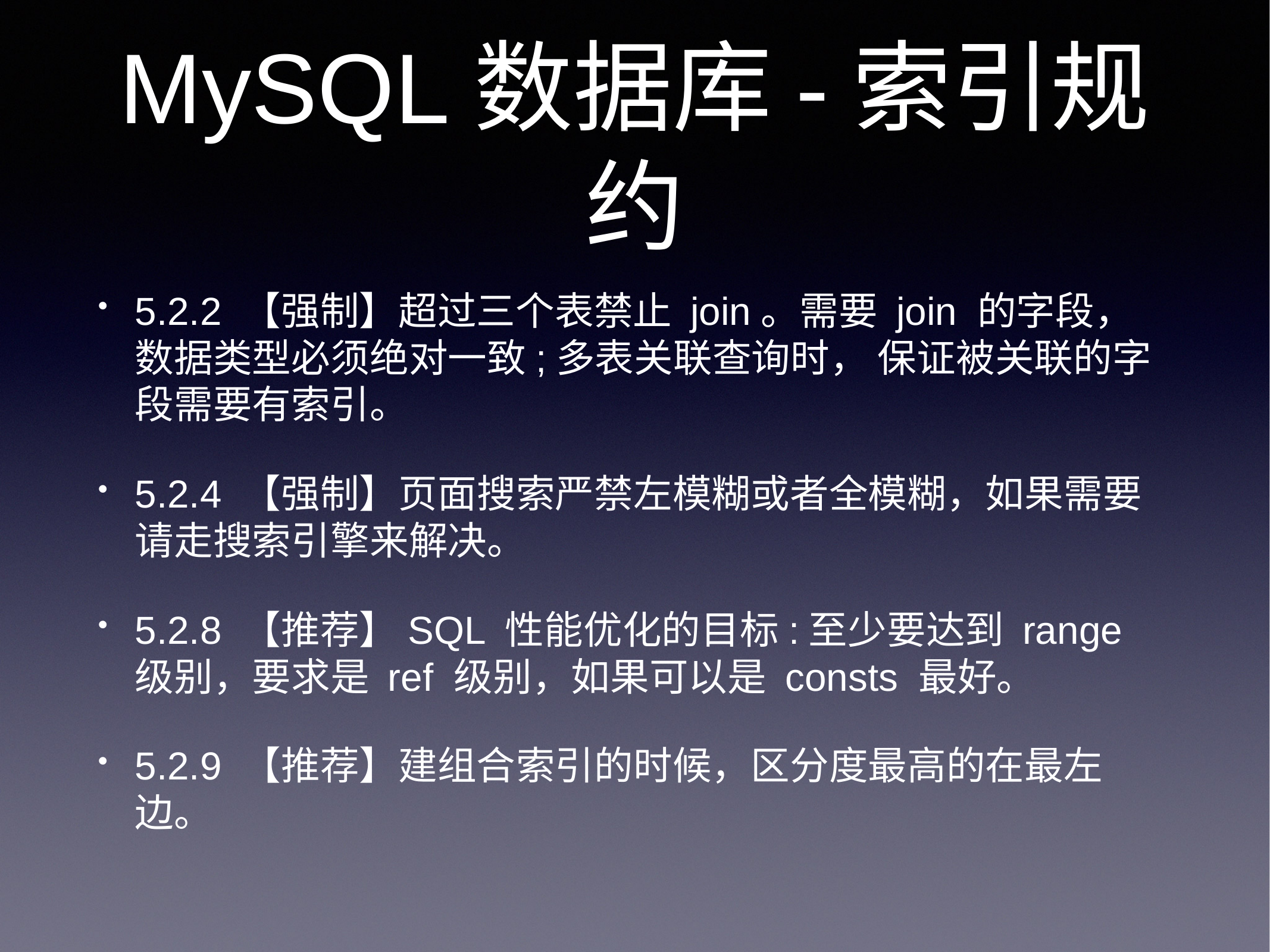

# MySQL数据库-索引规约
5.2.2 【强制】超过三个表禁止 join。需要 join 的字段，数据类型必须绝对一致;多表关联查询时， 保证被关联的字段需要有索引。
5.2.4 【强制】页面搜索严禁左模糊或者全模糊，如果需要请走搜索引擎来解决。
5.2.8 【推荐】SQL 性能优化的目标:至少要达到 range 级别，要求是 ref 级别，如果可以是 consts 最好。
5.2.9 【推荐】建组合索引的时候，区分度最高的在最左边。